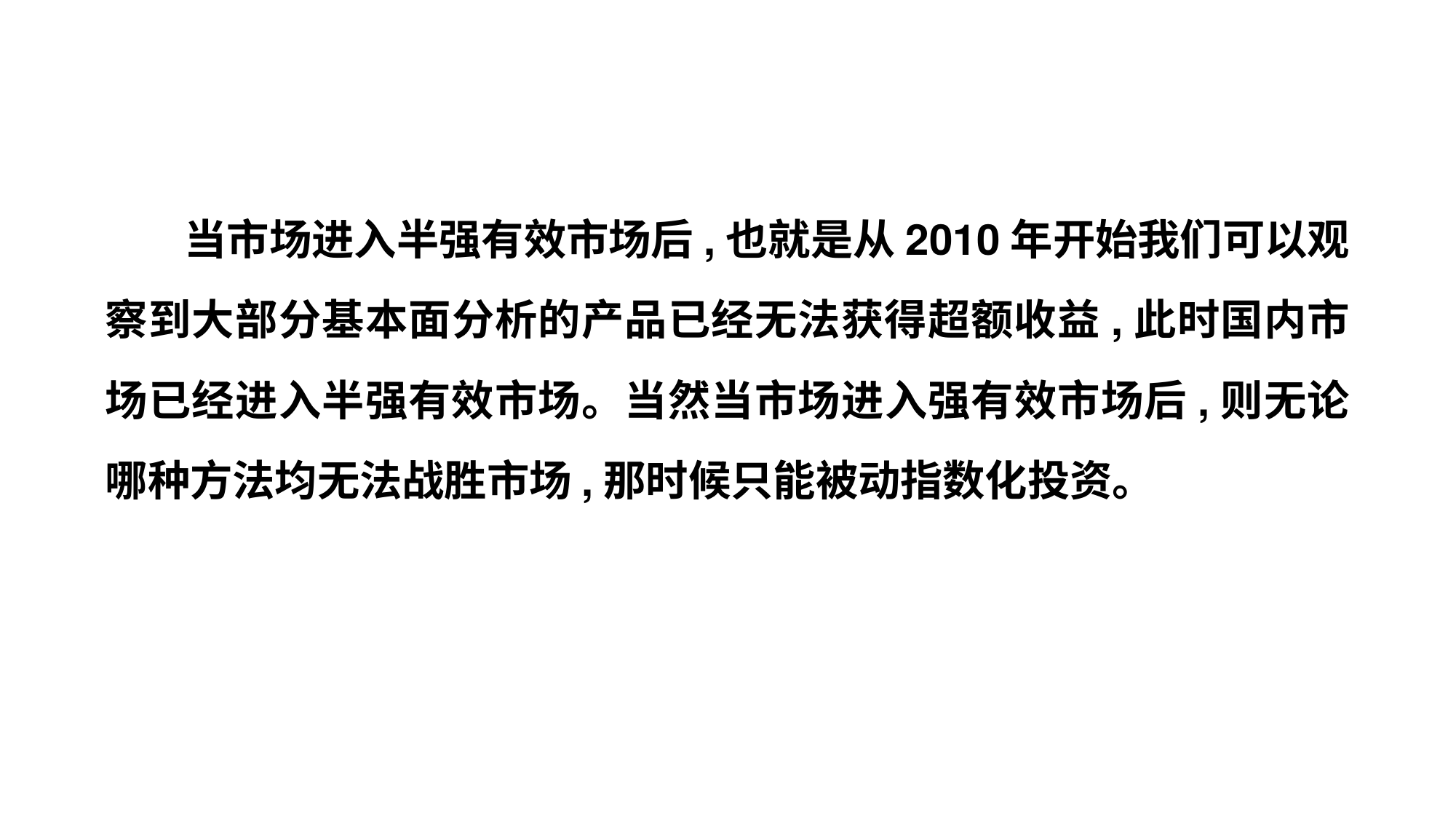

当市场进入半强有效市场后,也就是从2010年开始我们可以观察到大部分基本面分析的产品已经无法获得超额收益,此时国内市场已经进入半强有效市场。当然当市场进入强有效市场后,则无论哪种方法均无法战胜市场,那时候只能被动指数化投资。